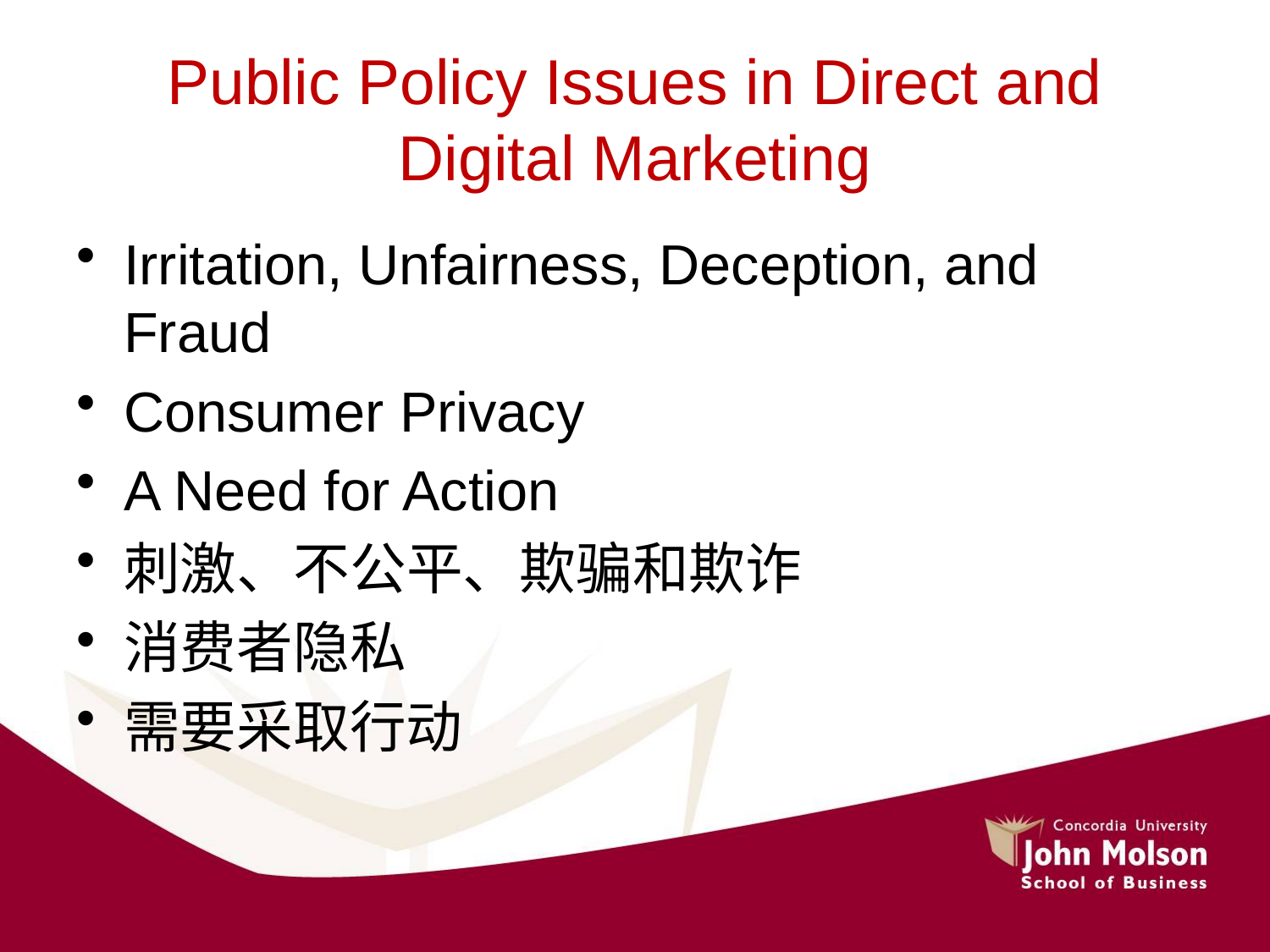

# Public Policy Issues in Direct and Digital Marketing
Irritation, Unfairness, Deception, and Fraud
Consumer Privacy
A Need for Action
刺激、不公平、欺骗和欺诈
消费者隐私
需要采取行动